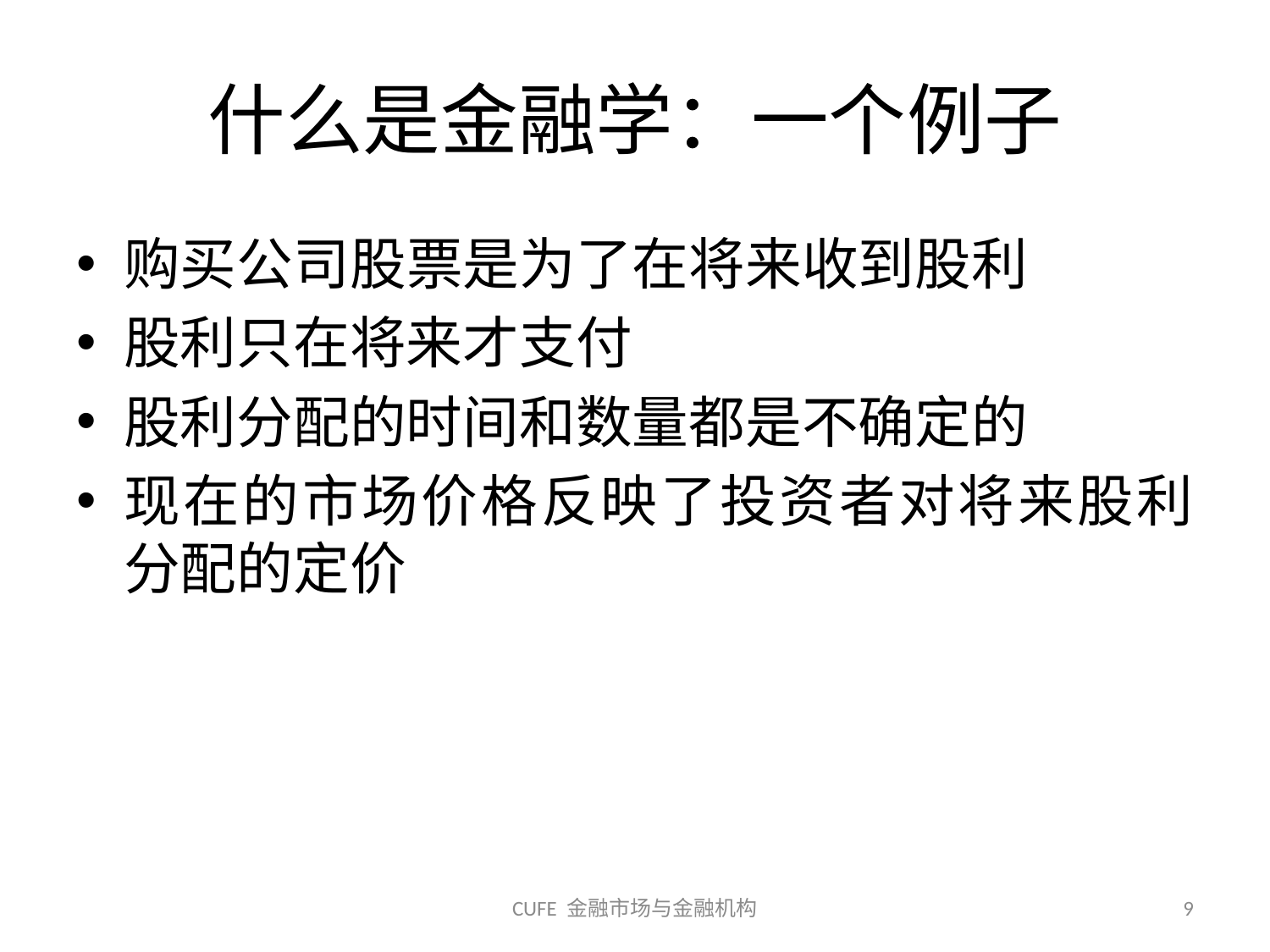

# 什么是金融学：一个例子
购买公司股票是为了在将来收到股利
股利只在将来才支付
股利分配的时间和数量都是不确定的
现在的市场价格反映了投资者对将来股利分配的定价

CUFE 金融市场与金融机构
9